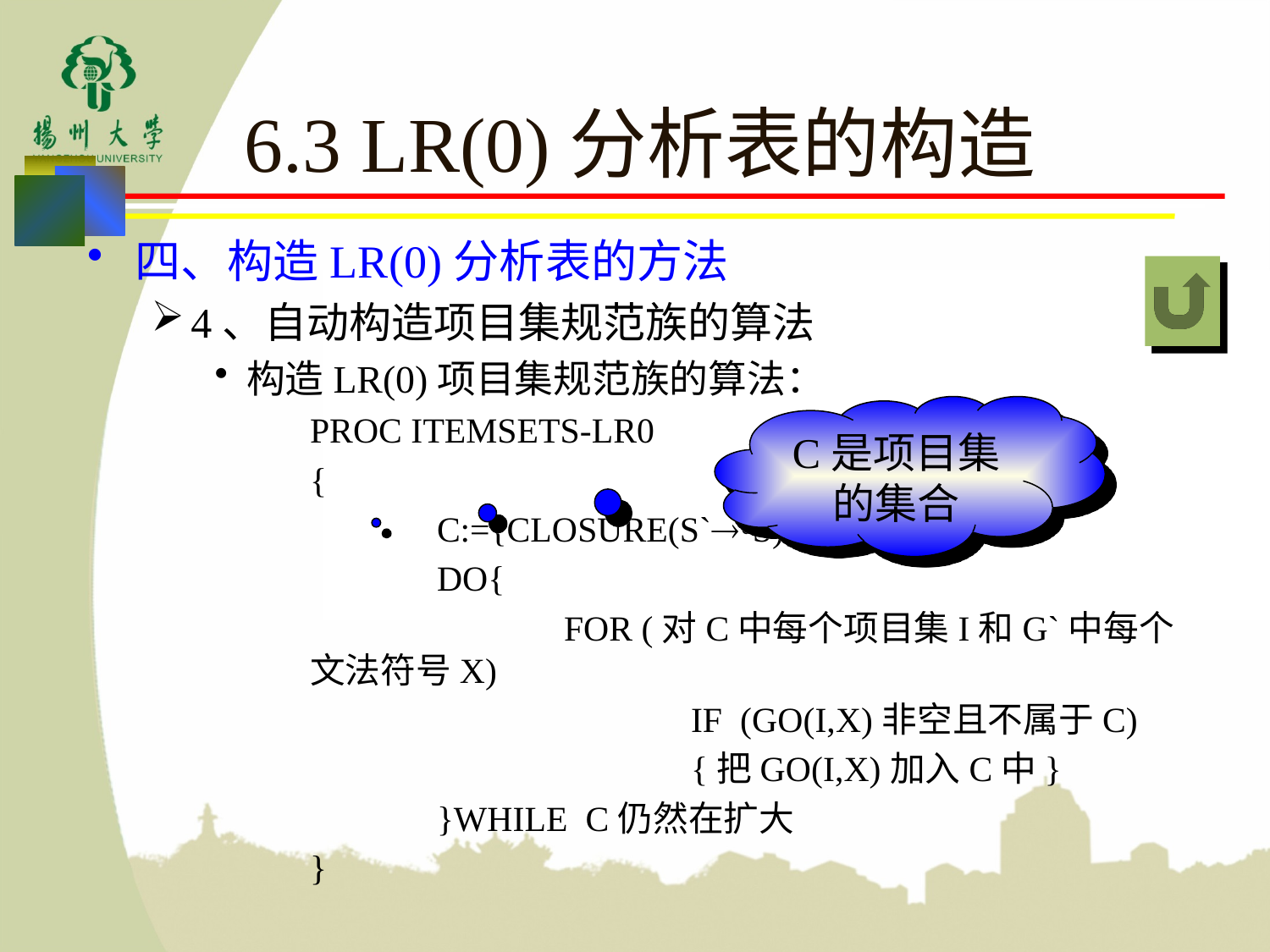

# 6.3 LR(0)分析表的构造
四、构造LR(0)分析表的方法
4、自动构造项目集规范族的算法
构造LR(0)项目集规范族的算法：
	PROC ITEMSETS-LR0
	{
		C:={CLOSURE(S`→•S)}
		DO{
			FOR (对C中每个项目集I和G`中每个文法符号X)
				IF  (GO(I,X)非空且不属于C)
				{把GO(I,X)加入C中}
		}WHILE  C仍然在扩大
	}

C是项目集的集合

50